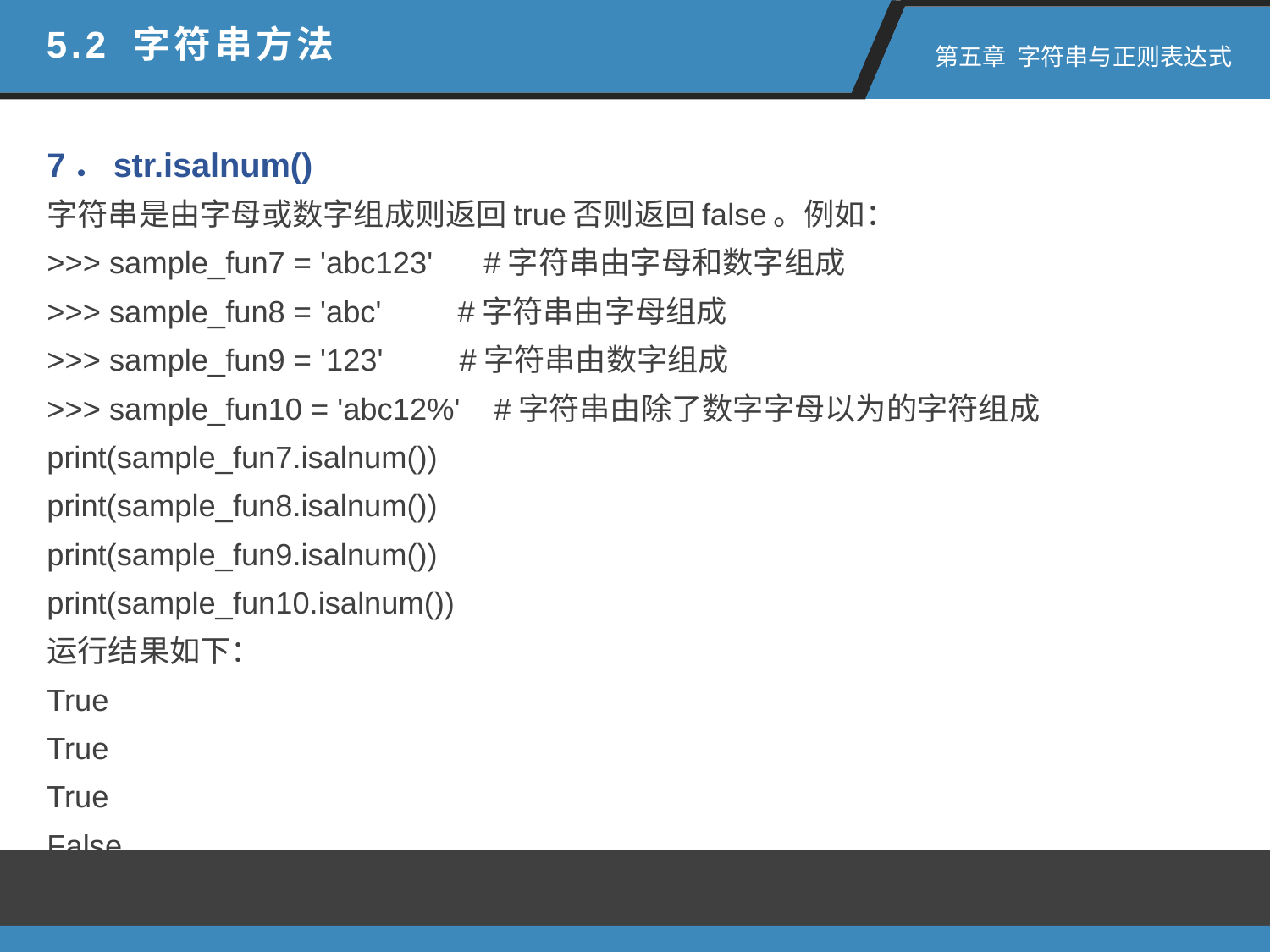

5.2 字符串方法
  第五章  字符串与正则表达式
7．str.isalnum()
字符串是由字母或数字组成则返回true否则返回false。例如：
>>> sample_fun7 = 'abc123'      #字符串由字母和数字组成
>>> sample_fun8 = 'abc'         #字符串由字母组成
>>> sample_fun9 = '123'         #字符串由数字组成
>>> sample_fun10 = 'abc12%'    #字符串由除了数字字母以为的字符组成
print(sample_fun7.isalnum())
print(sample_fun8.isalnum())
print(sample_fun9.isalnum())
print(sample_fun10.isalnum())
运行结果如下：
True
True
True
False